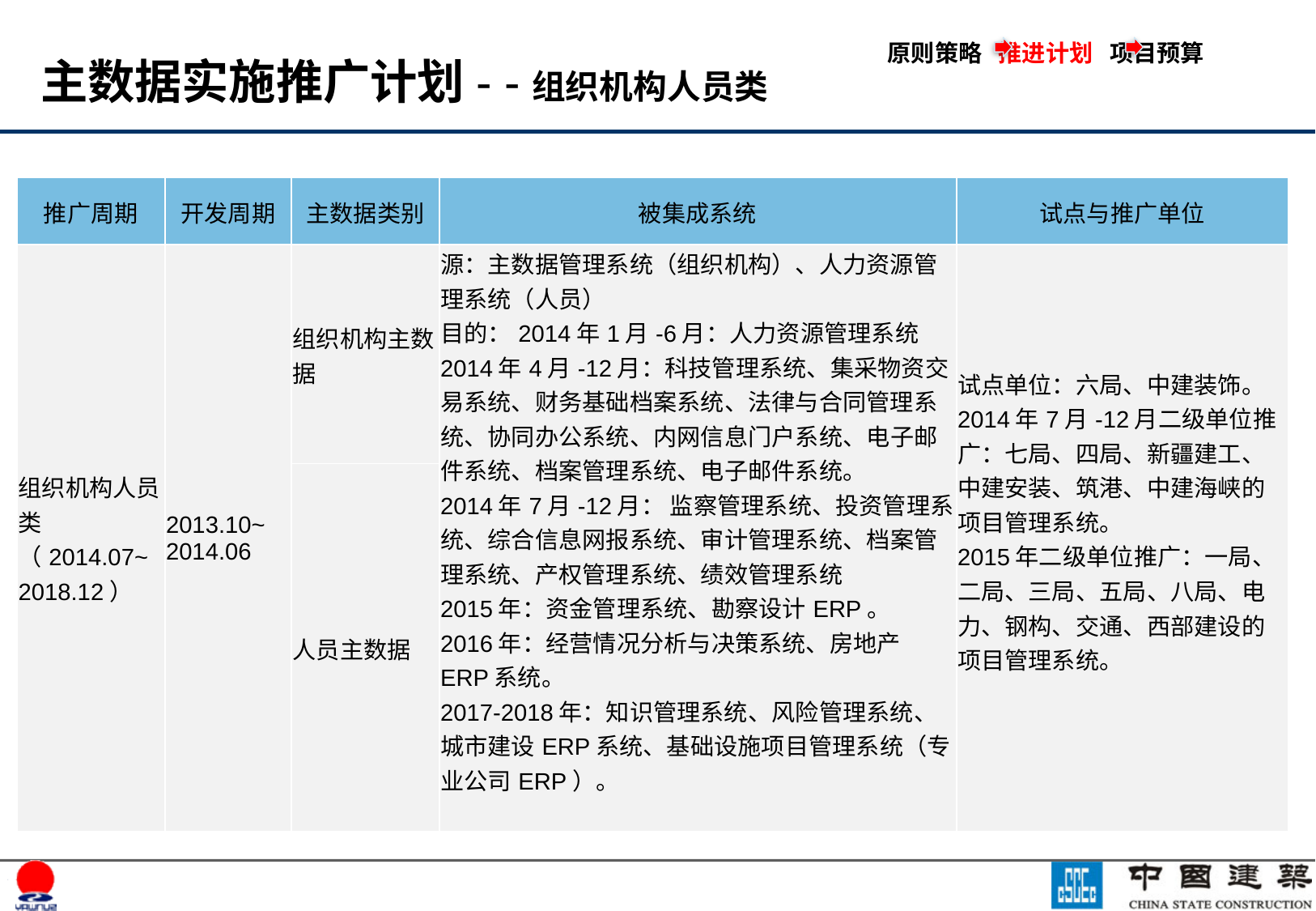

原则策略   推进计划   项目预算

# 主数据实施推广计划- -组织机构人员类
| 推广周期 | 开发周期 | 主数据类别 | 被集成系统 | 试点与推广单位 |
| --- | --- | --- | --- | --- |
| 组织机构人员类（2014.07~ 2018.12） | 2013.10~ 2014.06 | 组织机构主数据 | 源：主数据管理系统（组织机构）、人力资源管理系统（人员） 目的：2014年1月-6月：人力资源管理系统 2014年4月-12月：科技管理系统、集采物资交易系统、财务基础档案系统、法律与合同管理系统、协同办公系统、内网信息门户系统、电子邮件系统、档案管理系统、电子邮件系统。 2014年7月-12月： 监察管理系统、投资管理系统、综合信息网报系统、审计管理系统、档案管理系统、产权管理系统、绩效管理系统 2015年：资金管理系统、勘察设计ERP。 2016年：经营情况分析与决策系统、房地产ERP系统。 2017-2018年：知识管理系统、风险管理系统、城市建设ERP系统、基础设施项目管理系统（专业公司ERP）。 | 试点单位：六局、中建装饰。 2014年7月-12月二级单位推广：七局、四局、新疆建工、中建安装、筑港、中建海峡的项目管理系统。 2015年二级单位推广：一局、二局、三局、五局、八局、电力、钢构、交通、西部建设的项目管理系统。 |
|  |  | 人员主数据 |  |  |